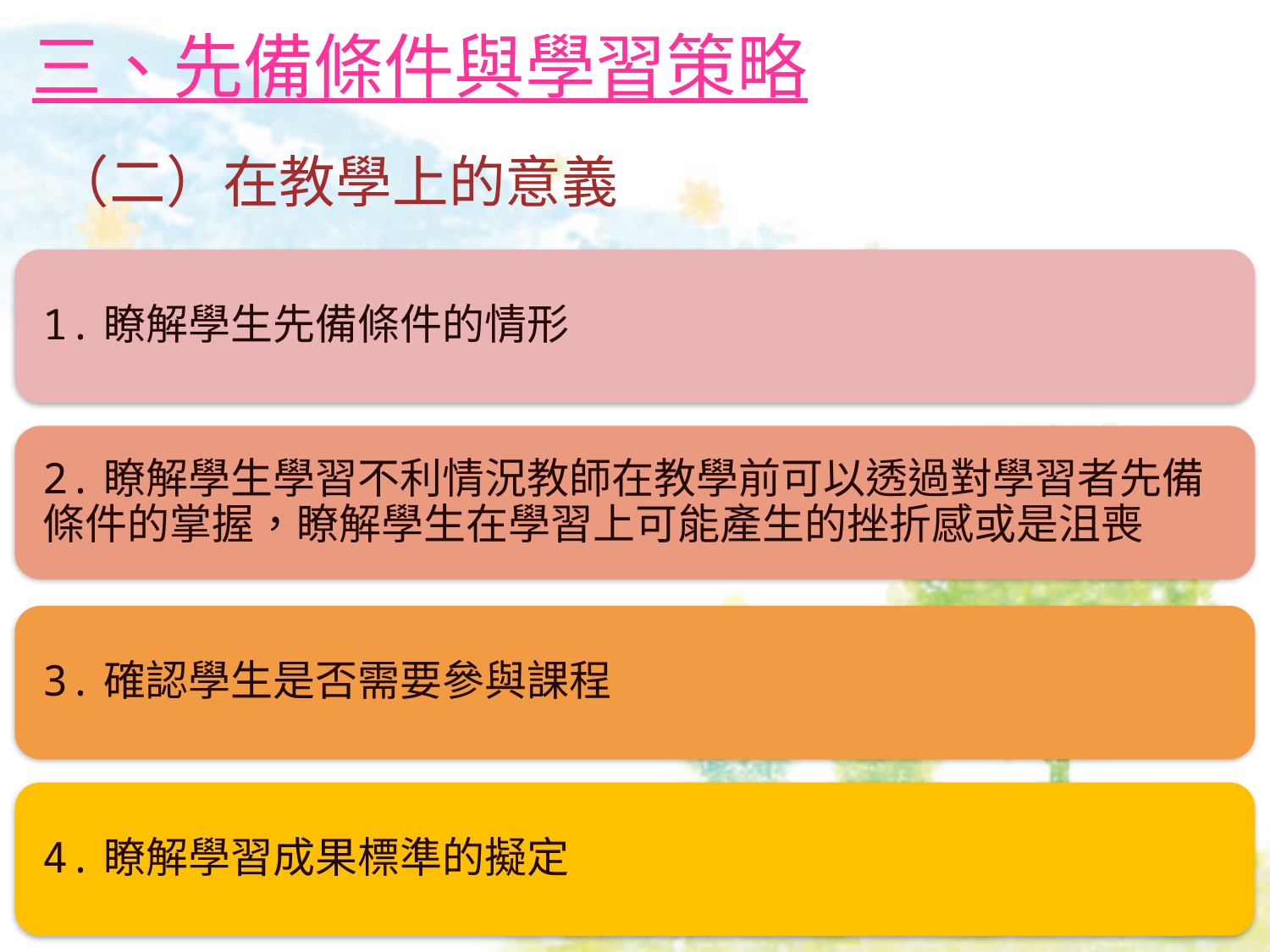

三、先備條件與學習策略
（二）在教學上的意義
1.瞭解學生先備條件的情形
2.瞭解學生學習不利情況教師在教學前可以透過對學習者先備條件的掌握，瞭解學生在學習上可能產生的挫折感或是沮喪
3.確認學生是否需要參與課程
4.瞭解學習成果標準的擬定